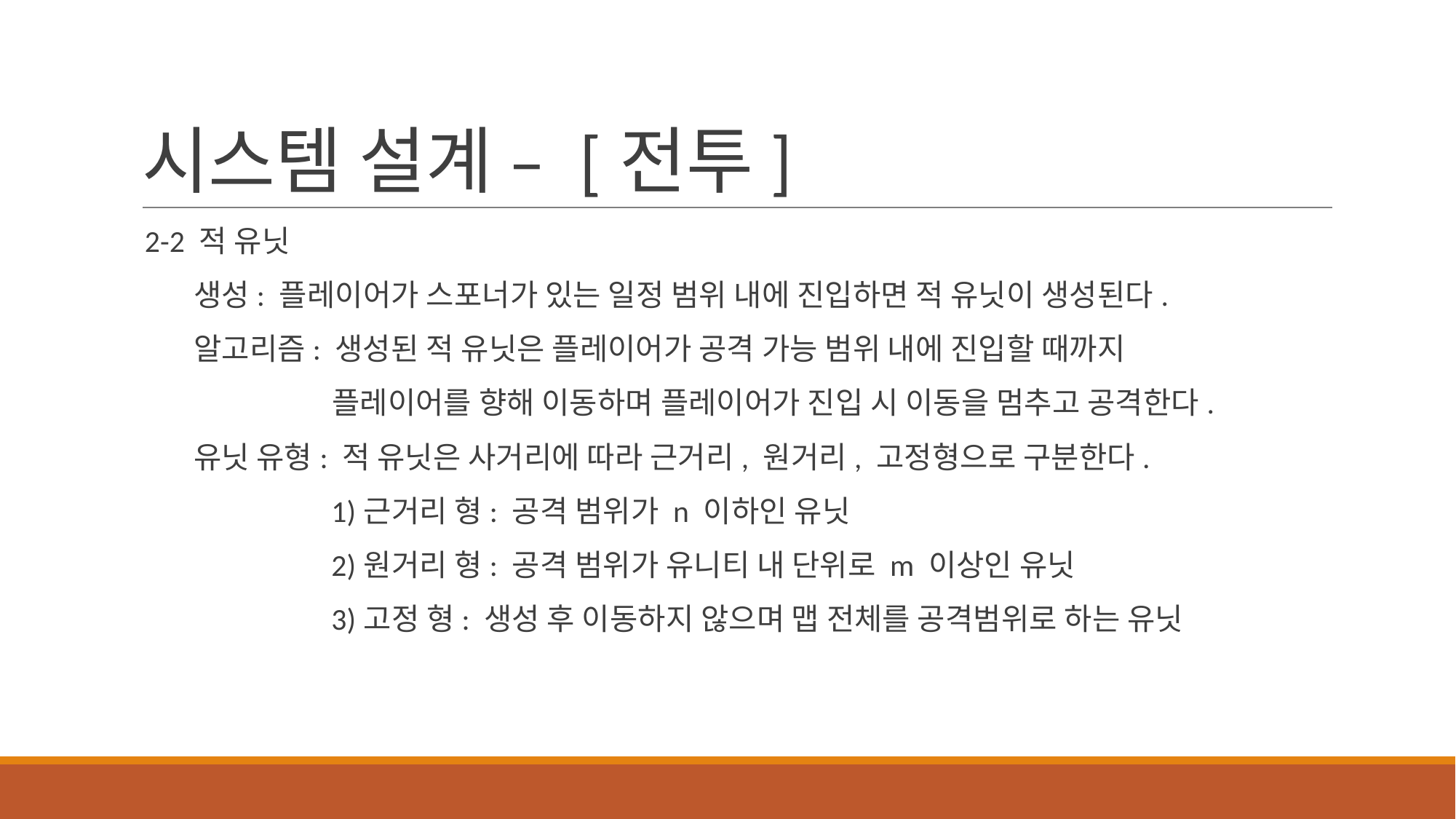

# 시스템 설계 – [전투]
  2-2 적 유닛
        생성: 플레이어가 스포너가 있는 일정 범위 내에 진입하면 적 유닛이 생성된다.
        알고리즘: 생성된 적 유닛은 플레이어가 공격 가능 범위 내에 진입할 때까지
                            플레이어를 향해 이동하며 플레이어가 진입 시 이동을 멈추고 공격한다.
        유닛 유형: 적 유닛은 사거리에 따라 근거리, 원거리, 고정형으로 구분한다.
                             1)근거리 형: 공격 범위가 n 이하인 유닛
                             2)원거리 형: 공격 범위가 유니티 내 단위로 m 이상인 유닛
                             3)고정 형: 생성 후 이동하지 않으며 맵 전체를 공격범위로 하는 유닛